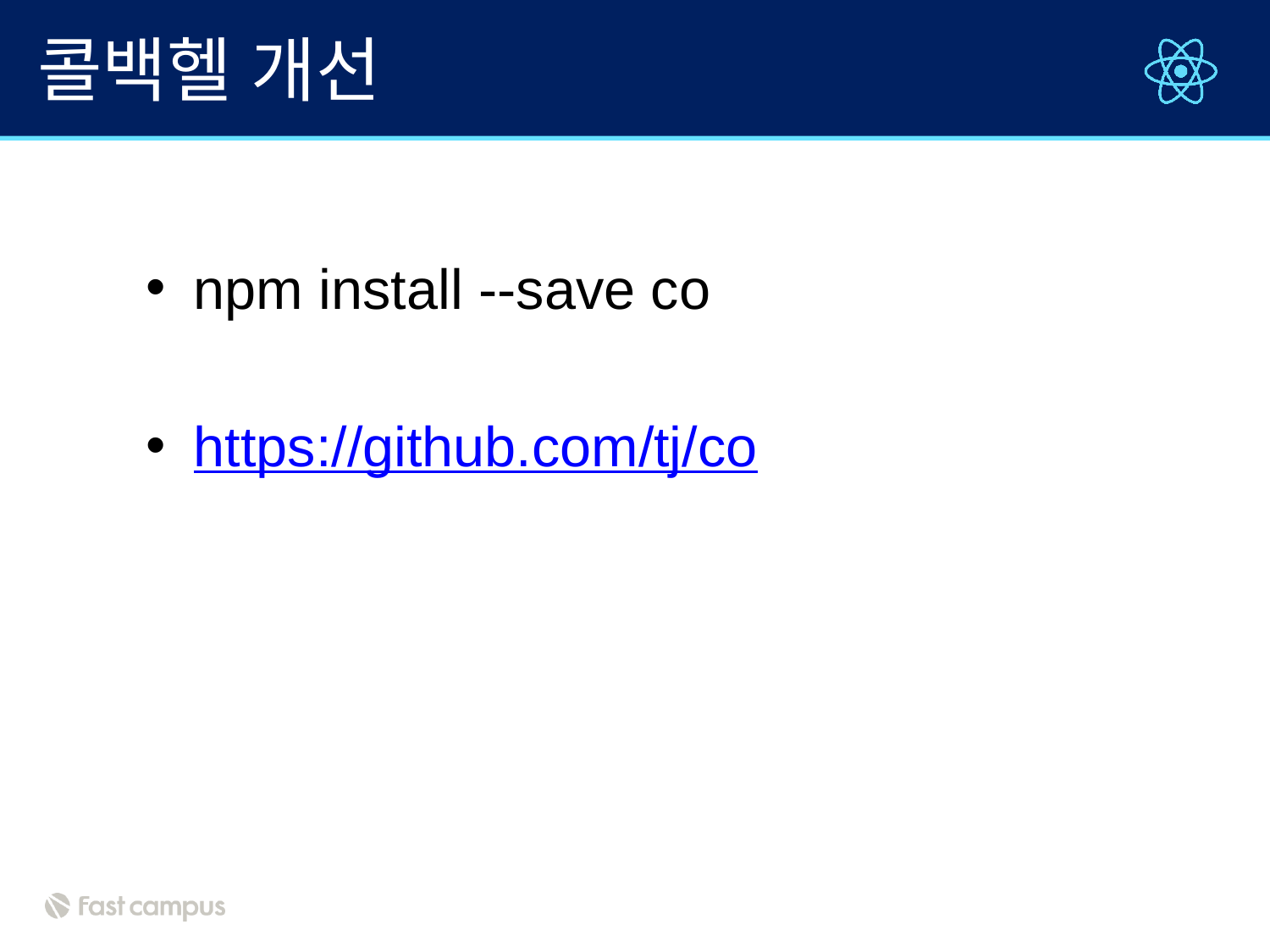

# 콜백헬 개선
npm install --save co

https://github.com/tj/co